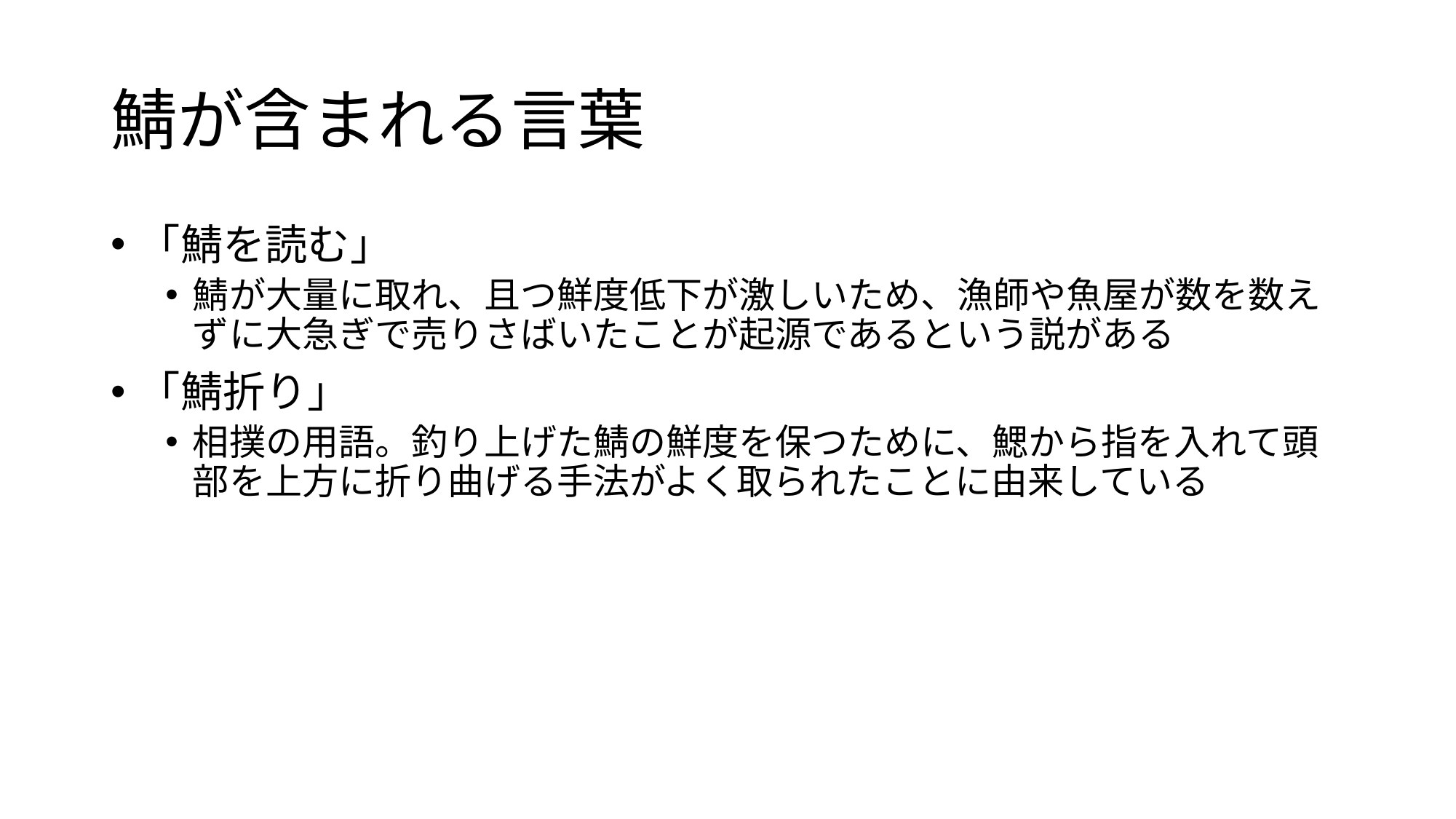

# 鯖が含まれる言葉
「鯖を読む」
鯖が大量に取れ、且つ鮮度低下が激しいため、漁師や魚屋が数を数えずに大急ぎで売りさばいたことが起源であるという説がある
「鯖折り」
相撲の用語。釣り上げた鯖の鮮度を保つために、鰓から指を入れて頭部を上方に折り曲げる手法がよく取られたことに由来している